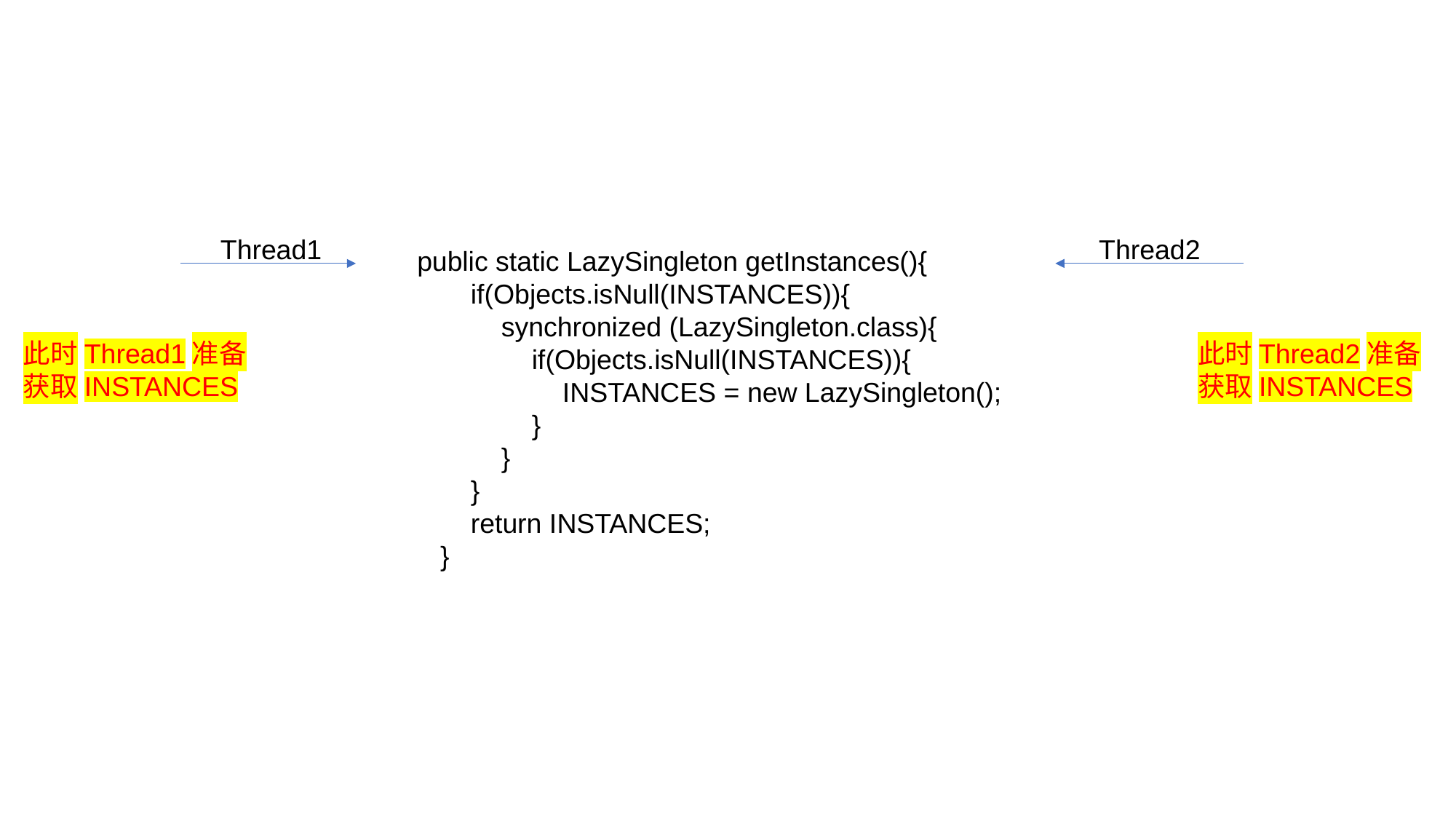

Thread1
Thread2
 public static LazySingleton getInstances(){
        if(Objects.isNull(INSTANCES)){
            synchronized (LazySingleton.class){
                if(Objects.isNull(INSTANCES)){
                    INSTANCES = new LazySingleton();
                }
            }
        }
        return INSTANCES;
    }
此时Thread1准备获取INSTANCES
此时Thread2准备获取INSTANCES